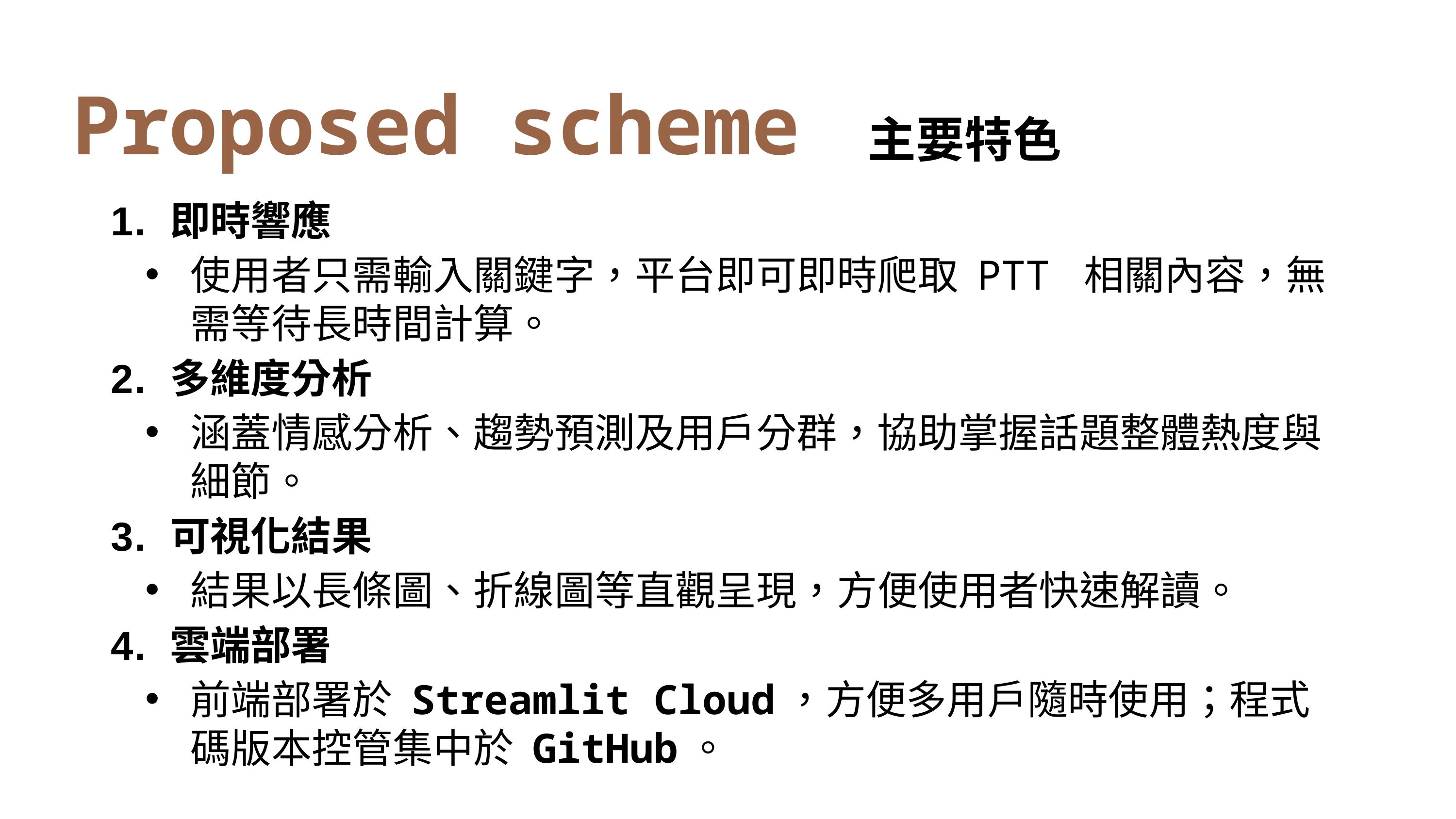

# Proposed scheme
主要特色
即時響應
使用者只需輸入關鍵字，平台即可即時爬取 PTT 相關內容，無需等待長時間計算。
多維度分析
涵蓋情感分析、趨勢預測及用戶分群，協助掌握話題整體熱度與細節。
可視化結果
結果以長條圖、折線圖等直觀呈現，方便使用者快速解讀。
雲端部署
前端部署於 Streamlit Cloud，方便多用戶隨時使用；程式碼版本控管集中於 GitHub。